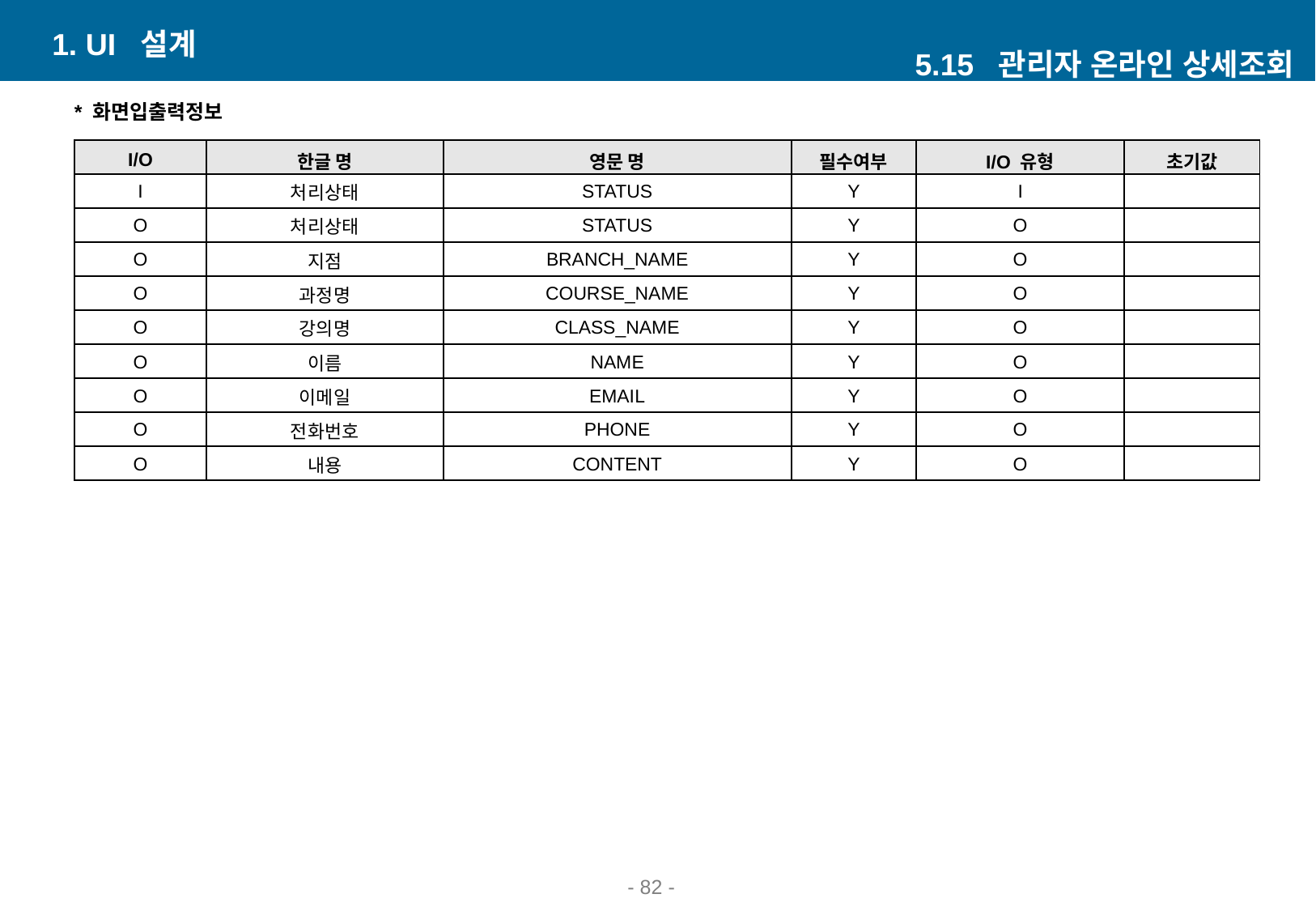

1. UI  설계
5.15  관리자 온라인 상세조회
* 화면입출력정보
| I/O | 한글 명 | 영문 명 | 필수여부 | I/O 유형 | 초기값 |
| --- | --- | --- | --- | --- | --- |
| I | 처리상태 | STATUS | Y | I |  |
| O | 처리상태 | STATUS | Y | O |  |
| O | 지점 | BRANCH\_NAME | Y | O |  |
| O | 과정명 | COURSE\_NAME | Y | O |  |
| O | 강의명 | CLASS\_NAME | Y | O |  |
| O | 이름 | NAME | Y | O |  |
| O | 이메일 | EMAIL | Y | O |  |
| O | 전화번호 | PHONE | Y | O |  |
| O | 내용 | CONTENT | Y | O |  |
- 82 -